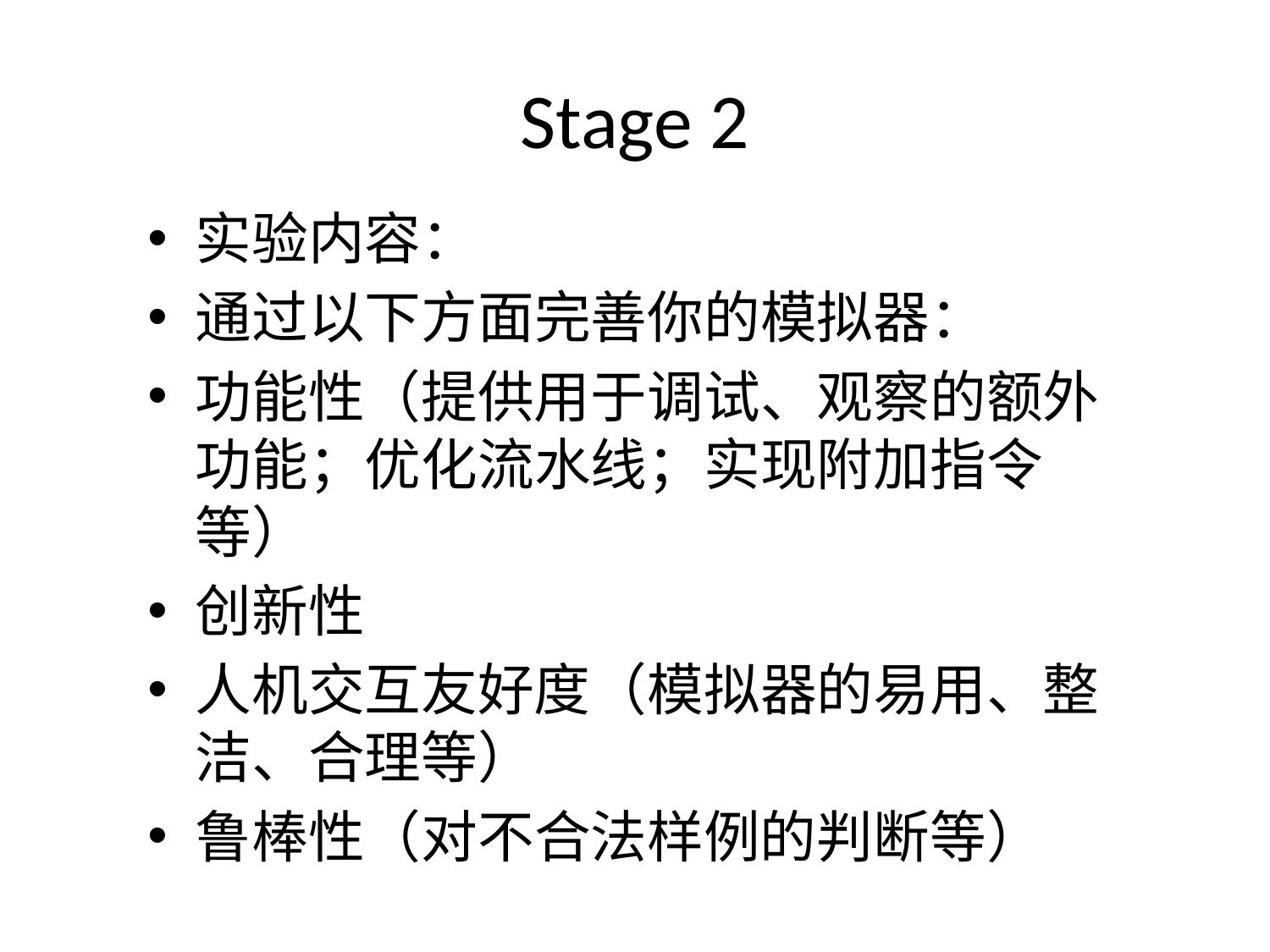

# Stage 2
实验内容：
通过以下方面完善你的模拟器：
功能性（提供用于调试、观察的额外功能；优化流水线；实现附加指令等）
创新性
人机交互友好度（模拟器的易用、整洁、合理等）
鲁棒性（对不合法样例的判断等）